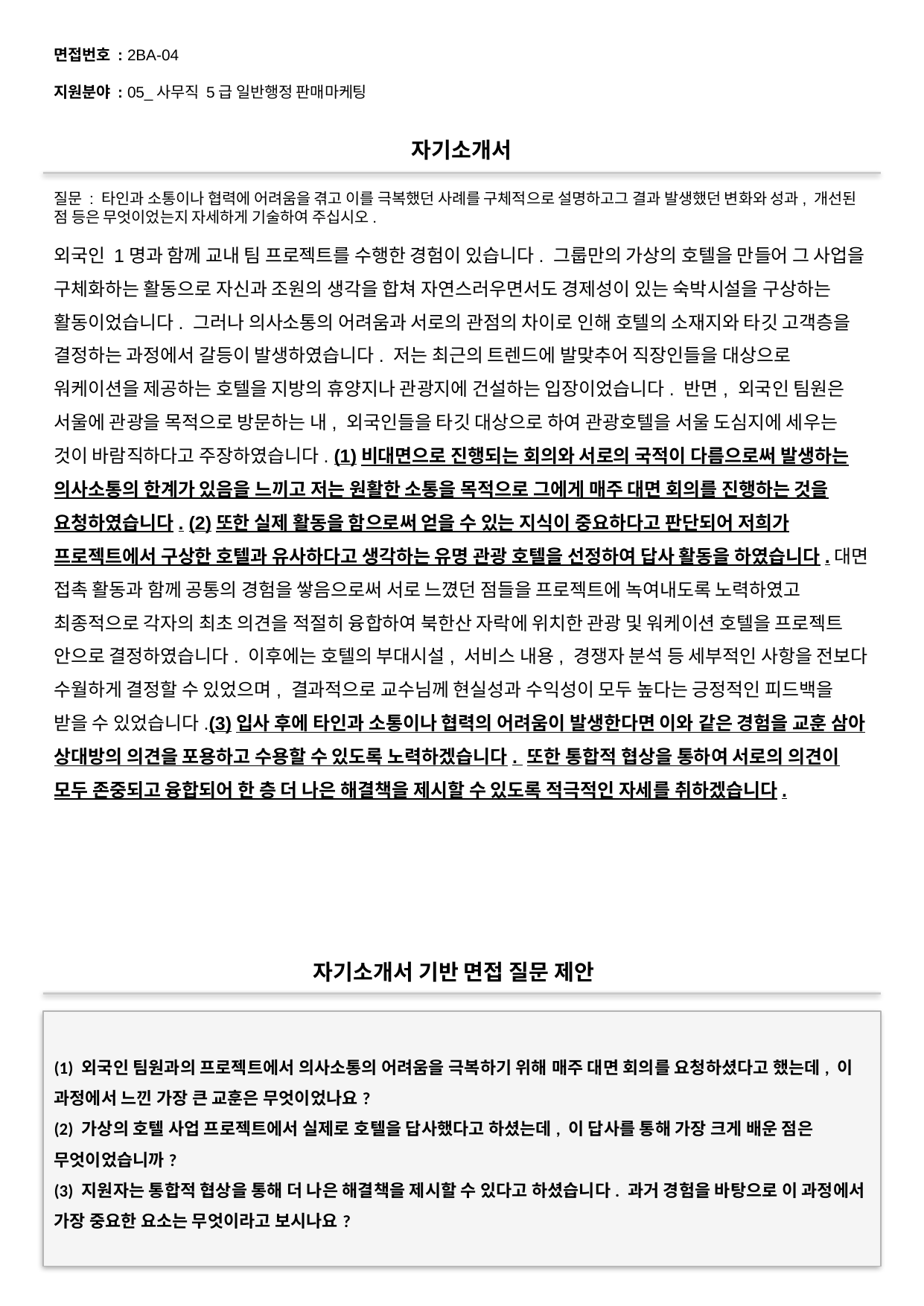

면접번호 : 2BA-04

지원분야 : 05_사무직 5급 일반행정 판매마케팅
#

자기소개서

질문 : 타인과 소통이나 협력에 어려움을 겪고 이를 극복했던 사례를 구체적으로 설명하고그 결과 발생했던 변화와 성과, 개선된 점 등은 무엇이었는지 자세하게 기술하여 주십시오.

외국인 1명과 함께 교내 팀 프로젝트를 수행한 경험이 있습니다. 그룹만의 가상의 호텔을 만들어 그 사업을 구체화하는 활동으로 자신과 조원의 생각을 합쳐 자연스러우면서도 경제성이 있는 숙박시설을 구상하는 활동이었습니다. 그러나 의사소통의 어려움과 서로의 관점의 차이로 인해 호텔의 소재지와 타깃 고객층을 결정하는 과정에서 갈등이 발생하였습니다. 저는 최근의 트렌드에 발맞추어 직장인들을 대상으로 워케이션을 제공하는 호텔을 지방의 휴양지나 관광지에 건설하는 입장이었습니다. 반면, 외국인 팀원은 서울에 관광을 목적으로 방문하는 내, 외국인들을 타깃 대상으로 하여 관광호텔을 서울 도심지에 세우는 것이 바람직하다고 주장하였습니다. (1)비대면으로 진행되는 회의와 서로의 국적이 다름으로써 발생하는 의사소통의 한계가 있음을 느끼고 저는 원활한 소통을 목적으로 그에게 매주 대면 회의를 진행하는 것을 요청하였습니다. (2)또한 실제 활동을 함으로써 얻을 수 있는 지식이 중요하다고 판단되어 저희가 프로젝트에서 구상한 호텔과 유사하다고 생각하는 유명 관광 호텔을 선정하여 답사 활동을 하였습니다.대면 접촉 활동과 함께 공통의 경험을 쌓음으로써 서로 느꼈던 점들을 프로젝트에 녹여내도록 노력하였고 최종적으로 각자의 최초 의견을 적절히 융합하여 북한산 자락에 위치한 관광 및 워케이션 호텔을 프로젝트 안으로 결정하였습니다. 이후에는 호텔의 부대시설, 서비스 내용, 경쟁자 분석 등 세부적인 사항을 전보다 수월하게 결정할 수 있었으며, 결과적으로 교수님께 현실성과 수익성이 모두 높다는 긍정적인 피드백을 받을 수 있었습니다.(3)입사 후에 타인과 소통이나 협력의 어려움이 발생한다면 이와 같은 경험을 교훈 삼아 상대방의 의견을 포용하고 수용할 수 있도록 노력하겠습니다. 또한 통합적 협상을 통하여 서로의 의견이 모두 존중되고 융합되어 한 층 더 나은 해결책을 제시할 수 있도록 적극적인 자세를 취하겠습니다.

자기소개서 기반 면접 질문 제안

(1) 외국인 팀원과의 프로젝트에서 의사소통의 어려움을 극복하기 위해 매주 대면 회의를 요청하셨다고 했는데, 이 과정에서 느낀 가장 큰 교훈은 무엇이었나요?
(2) 가상의 호텔 사업 프로젝트에서 실제로 호텔을 답사했다고 하셨는데, 이 답사를 통해 가장 크게 배운 점은 무엇이었습니까?
(3) 지원자는 통합적 협상을 통해 더 나은 해결책을 제시할 수 있다고 하셨습니다. 과거 경험을 바탕으로 이 과정에서 가장 중요한 요소는 무엇이라고 보시나요?